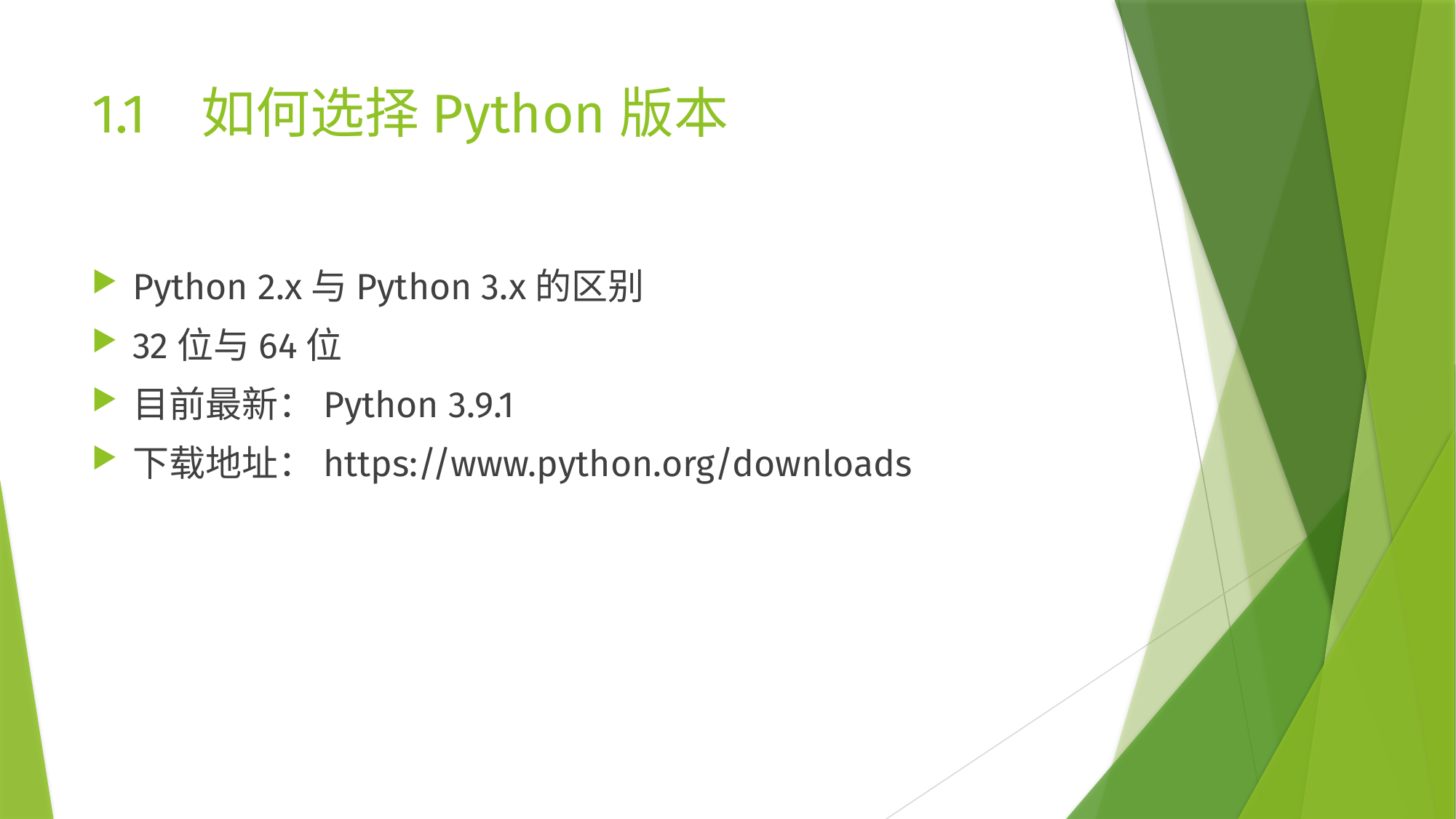

# 1.1	如何选择Python版本
Python 2.x与Python 3.x的区别
32位与64位
目前最新：Python 3.9.1
下载地址：https://www.python.org/downloads